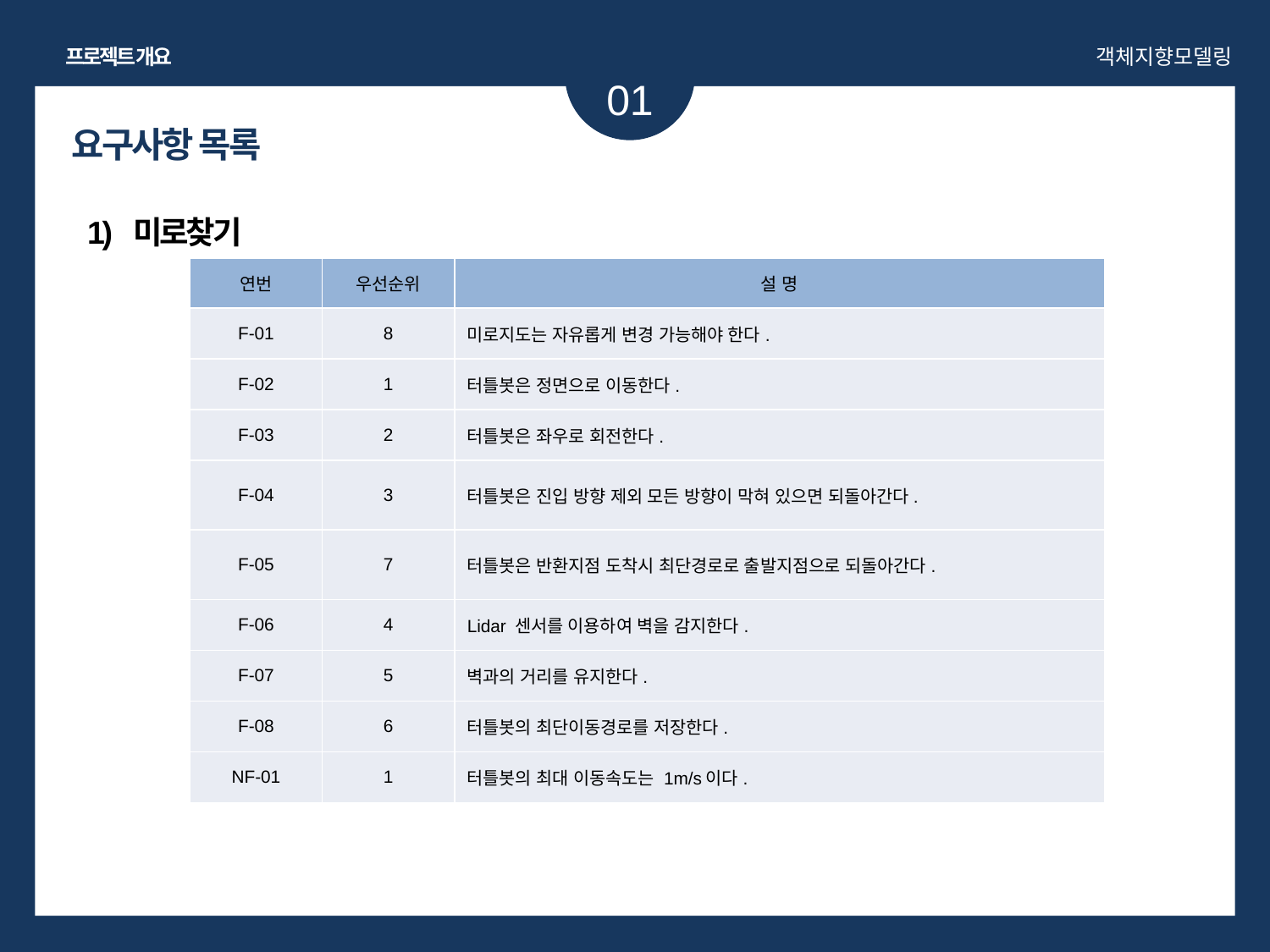

프로젝트 개요
객체지향모델링
01

요구사항 목록

1)  미로찾기
| 연번 | 우선순위 | 설 명 |
| --- | --- | --- |
| F-01 | 8 | 미로지도는 자유롭게 변경 가능해야 한다. |
| F-02 | 1 | 터틀봇은 정면으로 이동한다. |
| F-03 | 2 | 터틀봇은 좌우로 회전한다. |
| F-04 | 3 | 터틀봇은 진입 방향 제외 모든 방향이 막혀 있으면 되돌아간다. |
| F-05 | 7 | 터틀봇은 반환지점 도착시 최단경로로 출발지점으로 되돌아간다. |
| F-06 | 4 | Lidar 센서를 이용하여 벽을 감지한다. |
| F-07 | 5 | 벽과의 거리를 유지한다. |
| F-08 | 6 | 터틀봇의 최단이동경로를 저장한다. |
| NF-01 | 1 | 터틀봇의 최대 이동속도는 1m/s이다. |